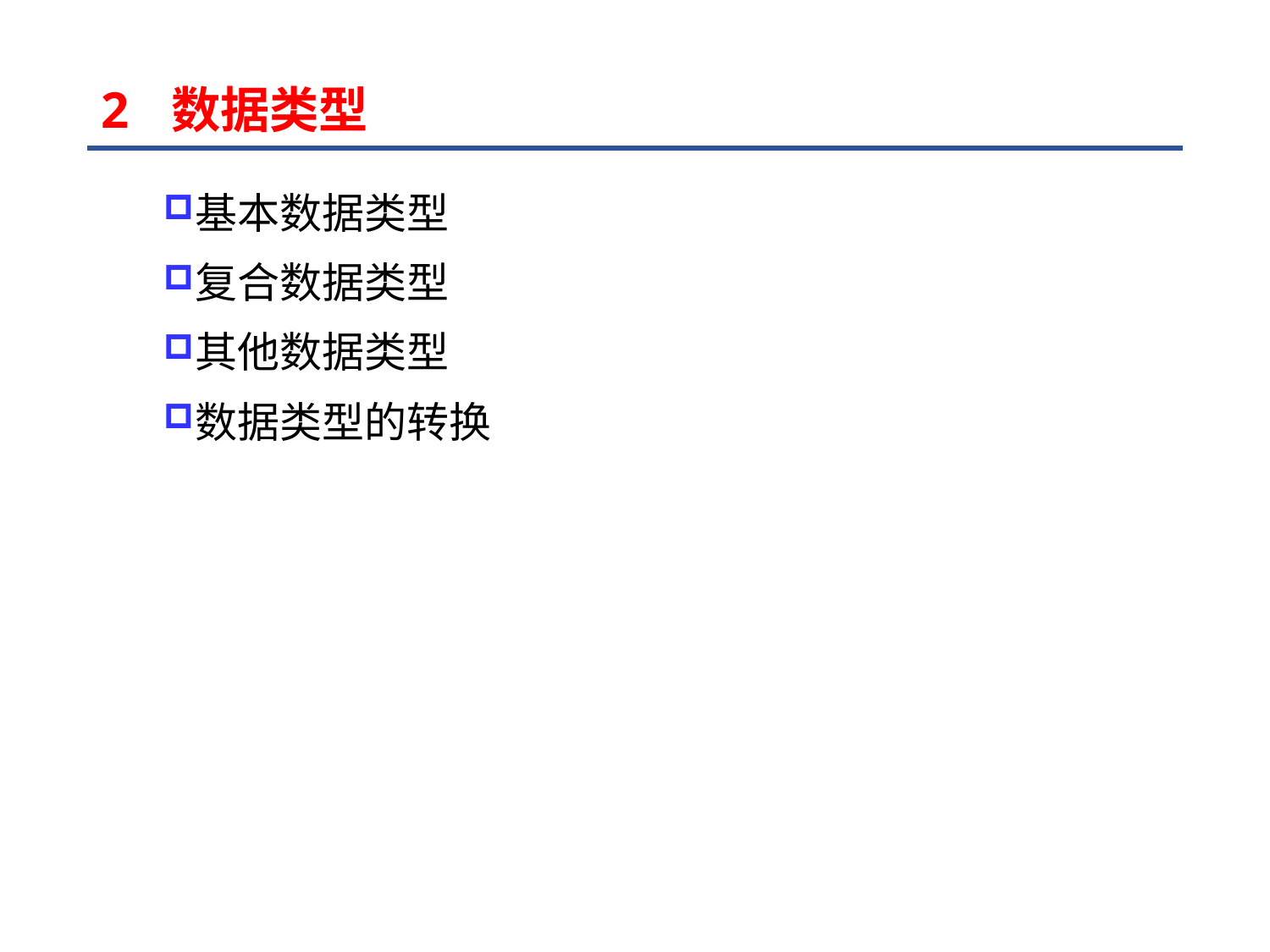

# 2 数据类型
基本数据类型
复合数据类型
其他数据类型
数据类型的转换